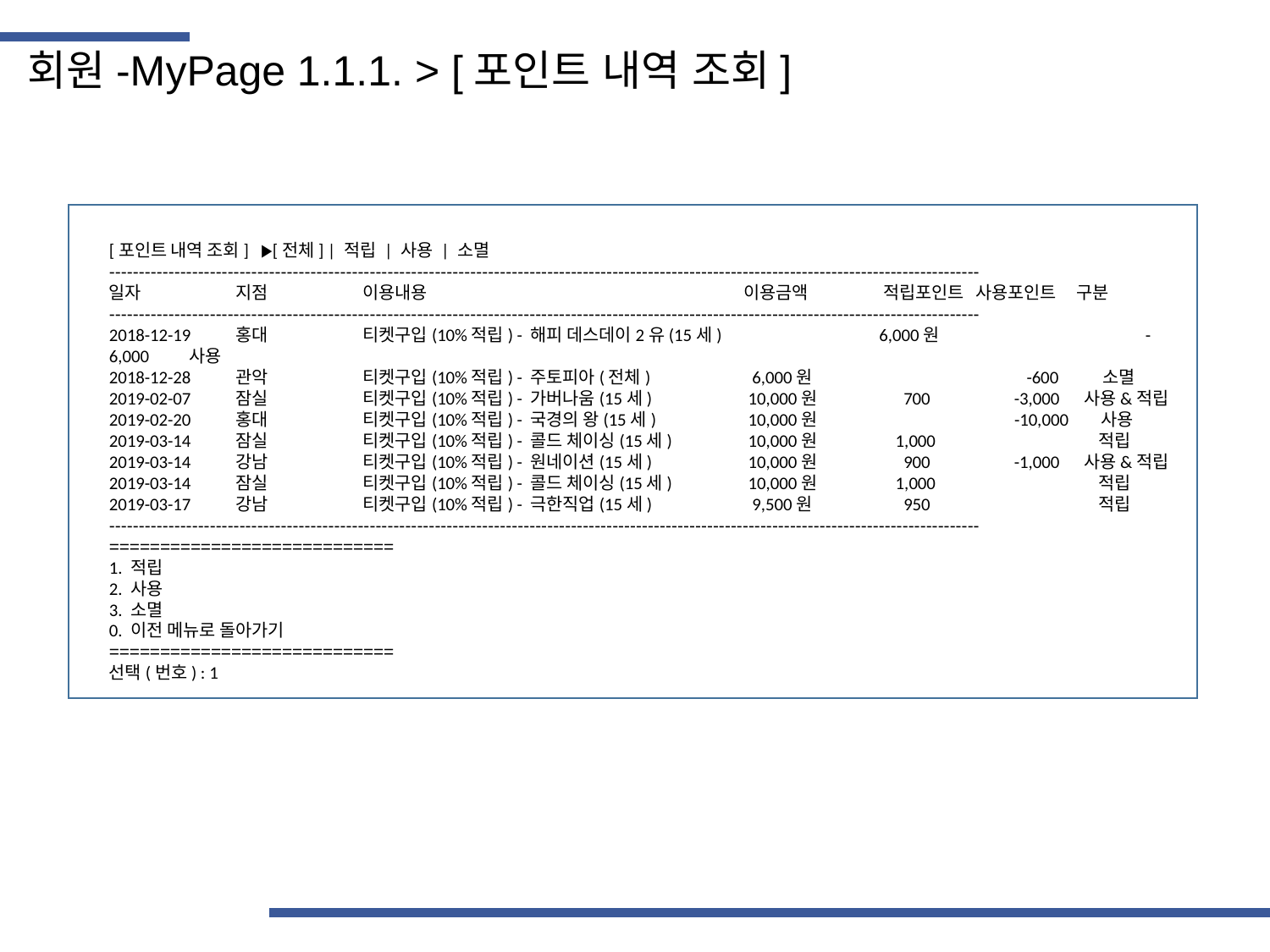

회원-MyPage 1.1.1. > [포인트 내역 조회]

[포인트 내역 조회]   ▶[전체] | 적립 | 사용 | 소멸
---------------------------------------------------------------------------------------------------------------------------------------------------
일자	지점	이용내용			이용금액	   적립포인트   사용포인트     구분
---------------------------------------------------------------------------------------------------------------------------------------------------
2018-12-19	홍대	티켓구입(10%적립) - 해피 데스데이2유(15세)         	  6,000원	          	    -6,000         사용
2018-12-28	관악	티켓구입(10%적립) - 주토피아(전체)               	  6,000원	          	      -600          소멸
2019-02-07	잠실	티켓구입(10%적립) - 가버나움(15세)              	 10,000원	       700	    -3,000     사용&적립
2019-02-20	홍대	티켓구입(10%적립) - 국경의 왕(15세)             	 10,000원	          	   -10,000       사용
2019-03-14	잠실	티켓구입(10%적립) - 콜드 체이싱(15세)            	 10,000원	     1,000	                        적립
2019-03-14	강남	티켓구입(10%적립) - 원네이션(15세)              	 10,000원	       900	    -1,000     사용&적립
2019-03-14	잠실	티켓구입(10%적립) - 콜드 체이싱(15세)            	 10,000원	     1,000	                        적립
2019-03-17	강남	티켓구입(10%적립) - 극한직업(15세)              	  9,500원	       950	                        적립
---------------------------------------------------------------------------------------------------------------------------------------------------
============================
1. 적립
2. 사용
3. 소멸
0. 이전 메뉴로 돌아가기
============================
선택(번호) : 1